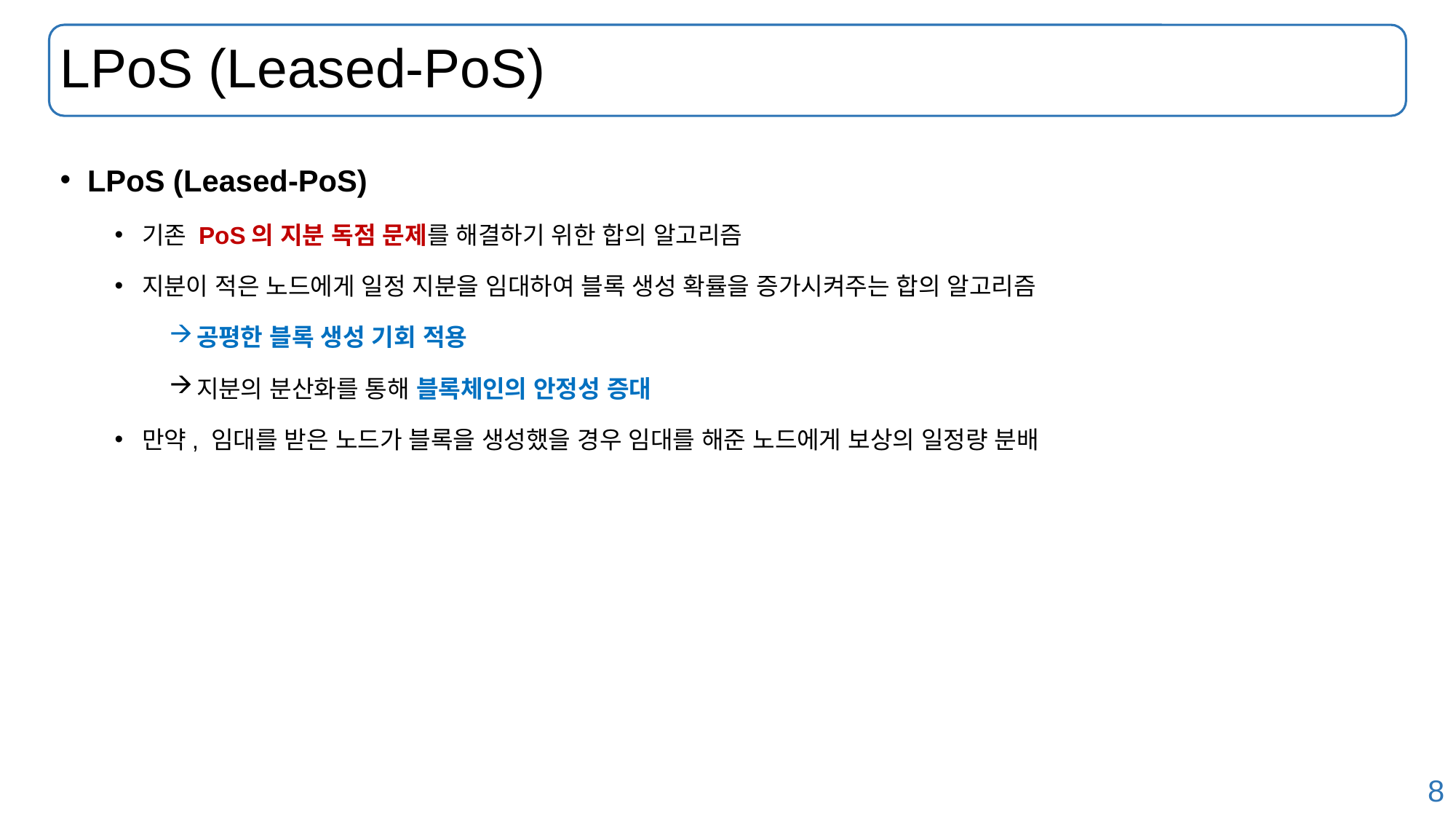

# LPoS (Leased-PoS)
LPoS (Leased-PoS)
기존 PoS의 지분 독점 문제를 해결하기 위한 합의 알고리즘
지분이 적은 노드에게 일정 지분을 임대하여 블록 생성 확률을 증가시켜주는 합의 알고리즘
공평한 블록 생성 기회 적용
지분의 분산화를 통해 블록체인의 안정성 증대
만약, 임대를 받은 노드가 블록을 생성했을 경우 임대를 해준 노드에게 보상의 일정량 분배